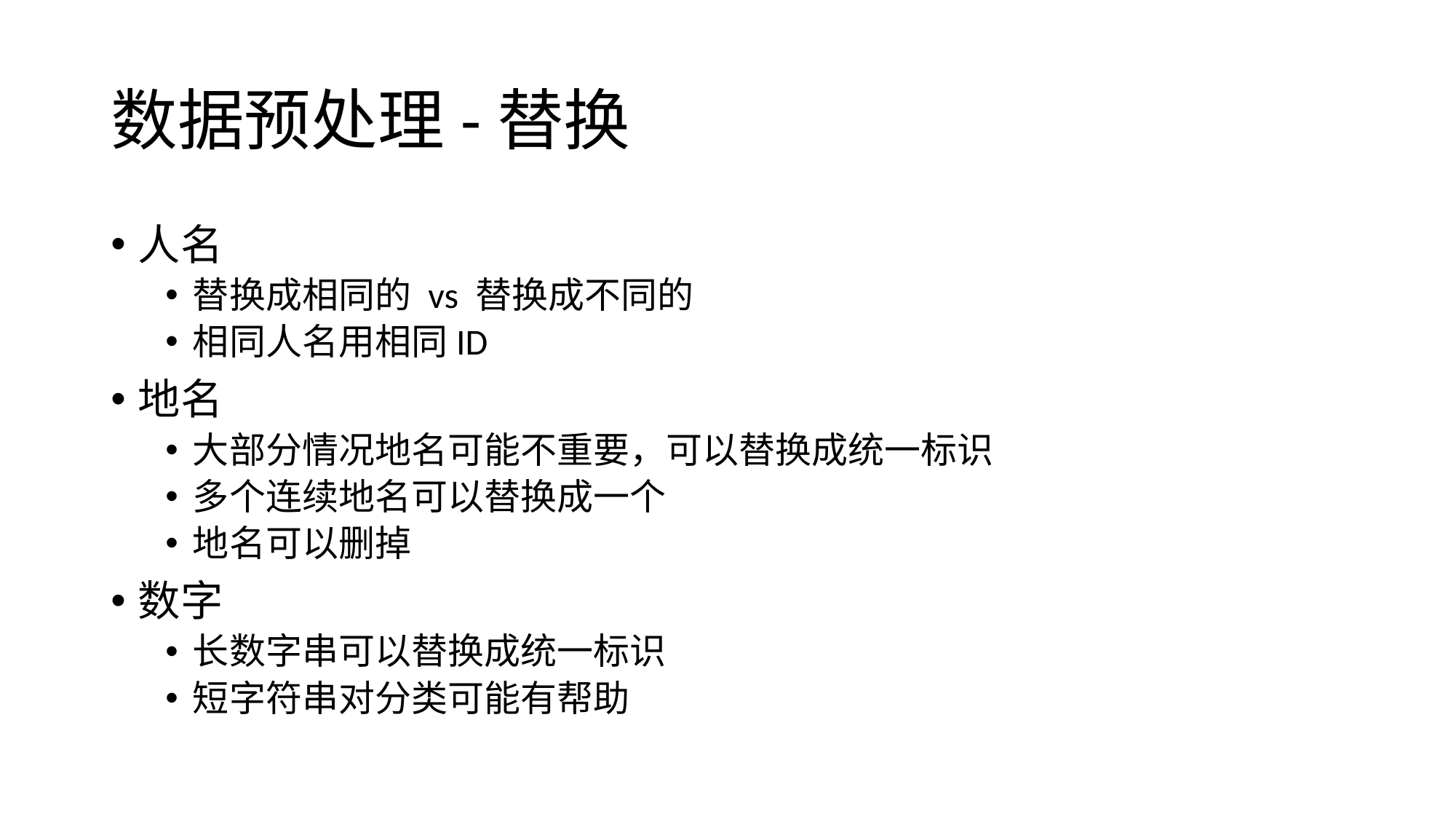

# 数据预处理-替换
人名
替换成相同的 vs 替换成不同的
相同人名用相同ID
地名
大部分情况地名可能不重要，可以替换成统一标识
多个连续地名可以替换成一个
地名可以删掉
数字
长数字串可以替换成统一标识
短字符串对分类可能有帮助